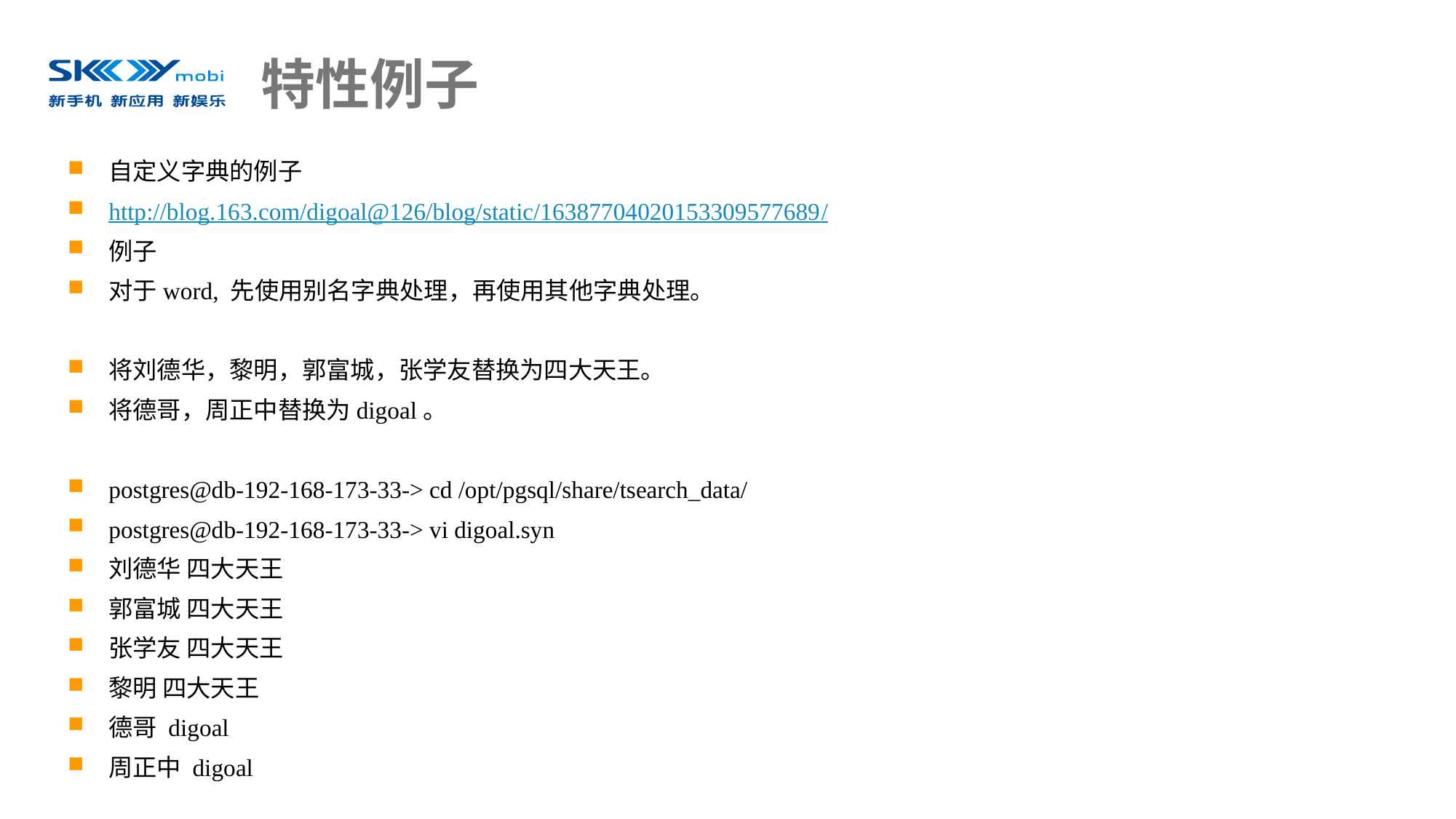

# 特性例子
自定义字典的例子
http://blog.163.com/digoal@126/blog/static/16387704020153309577689/
例子
对于word, 先使用别名字典处理，再使用其他字典处理。

将刘德华，黎明，郭富城，张学友替换为四大天王。
将德哥，周正中替换为digoal。

postgres@db-192-168-173-33-> cd /opt/pgsql/share/tsearch_data/
postgres@db-192-168-173-33-> vi digoal.syn
刘德华 四大天王
郭富城 四大天王
张学友 四大天王
黎明 四大天王
德哥 digoal
周正中 digoal